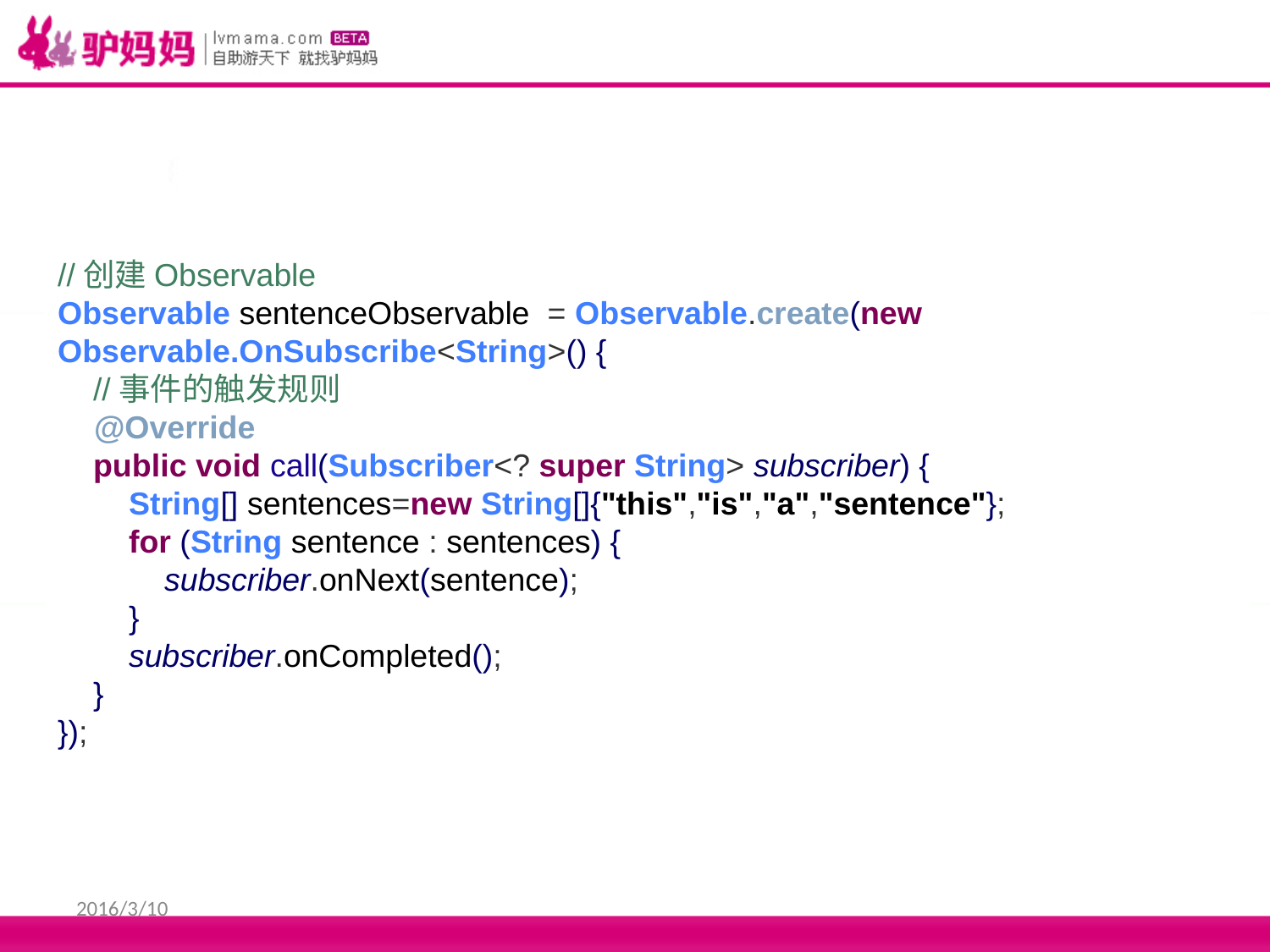

//创建Observable
Observable sentenceObservable  = Observable.create(new Observable.OnSubscribe<String>() {
    //事件的触发规则
    @Override
    public void call(Subscriber<? super String> subscriber) {
        String[] sentences=new String[]{"this","is","a","sentence"};
        for (String sentence : sentences) {
            subscriber.onNext(sentence);
        }
        subscriber.onCompleted();
    }
});
2016/3/10